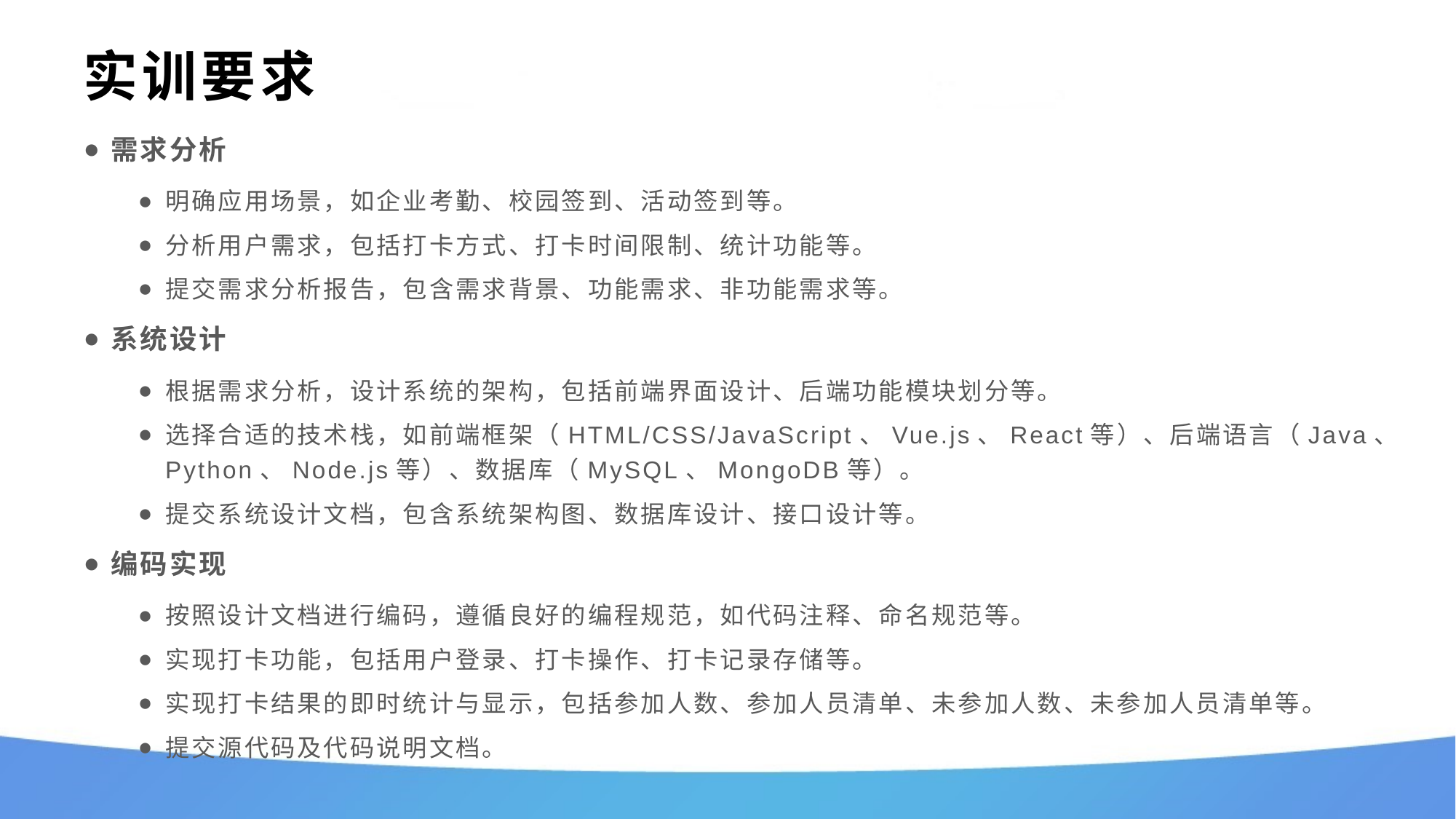

# 实训要求
需求分析
明确应用场景，如企业考勤、校园签到、活动签到等。
分析用户需求，包括打卡方式、打卡时间限制、统计功能等。
提交需求分析报告，包含需求背景、功能需求、非功能需求等。
系统设计
根据需求分析，设计系统的架构，包括前端界面设计、后端功能模块划分等。
选择合适的技术栈，如前端框架（HTML/CSS/JavaScript、Vue.js、React等）、后端语言（Java、Python、Node.js等）、数据库（MySQL、MongoDB等）。
提交系统设计文档，包含系统架构图、数据库设计、接口设计等。
编码实现
按照设计文档进行编码，遵循良好的编程规范，如代码注释、命名规范等。
实现打卡功能，包括用户登录、打卡操作、打卡记录存储等。
实现打卡结果的即时统计与显示，包括参加人数、参加人员清单、未参加人数、未参加人员清单等。
提交源代码及代码说明文档。